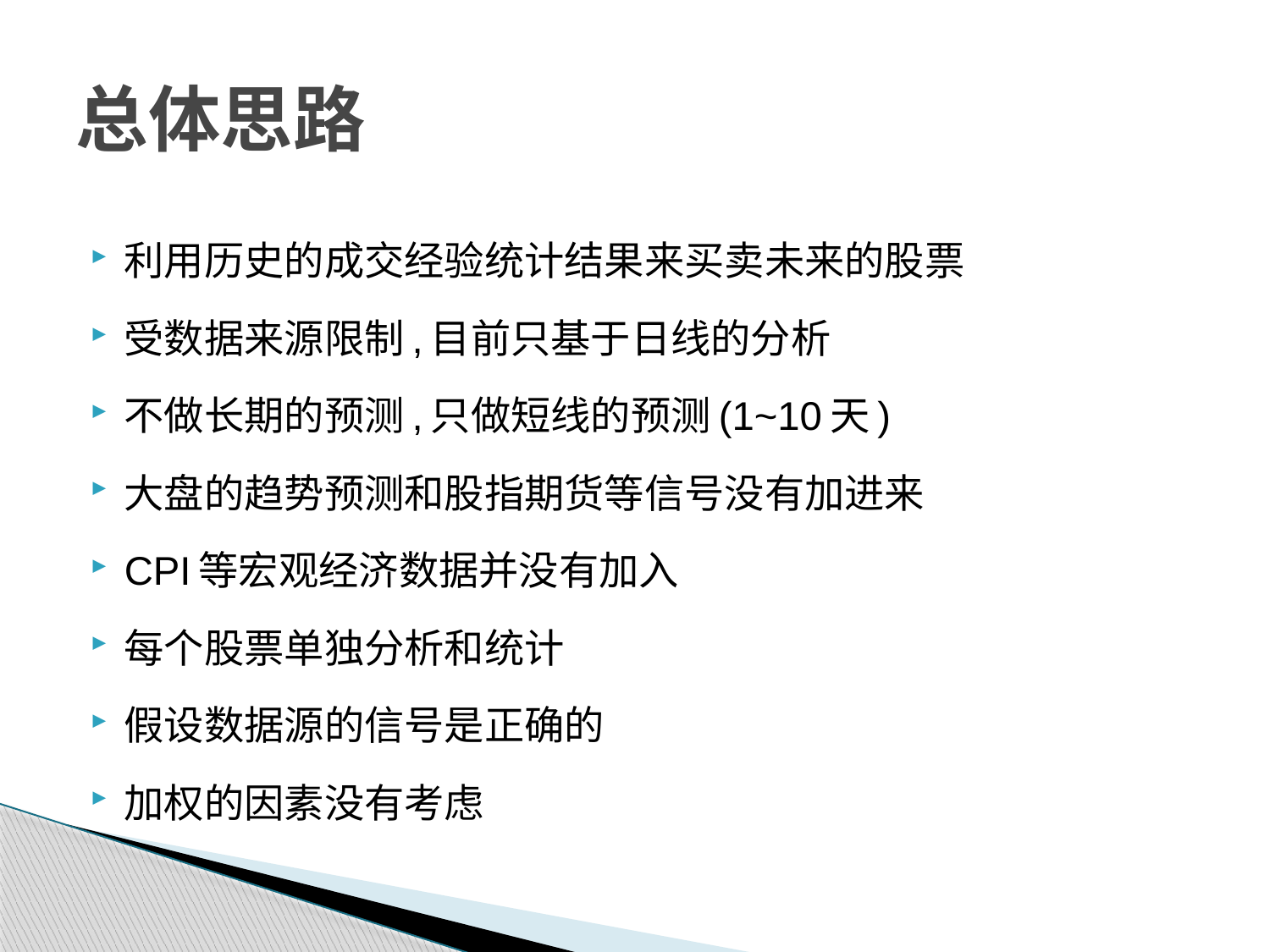

# 总体思路
利用历史的成交经验统计结果来买卖未来的股票
受数据来源限制,目前只基于日线的分析
不做长期的预测,只做短线的预测(1~10天)
大盘的趋势预测和股指期货等信号没有加进来
CPI等宏观经济数据并没有加入
每个股票单独分析和统计
假设数据源的信号是正确的
加权的因素没有考虑